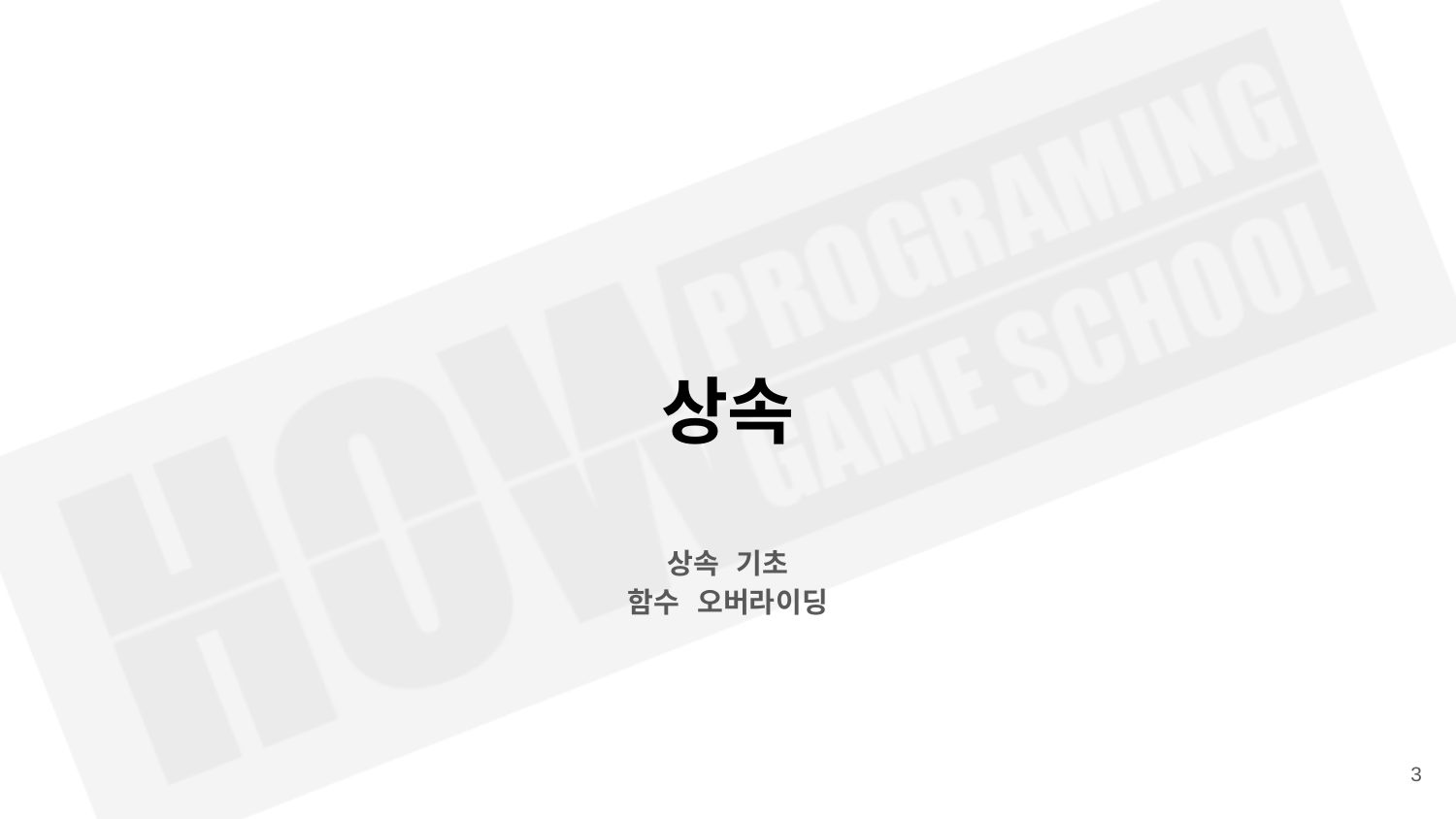

# 상속
상속 기초
함수 오버라이딩
3